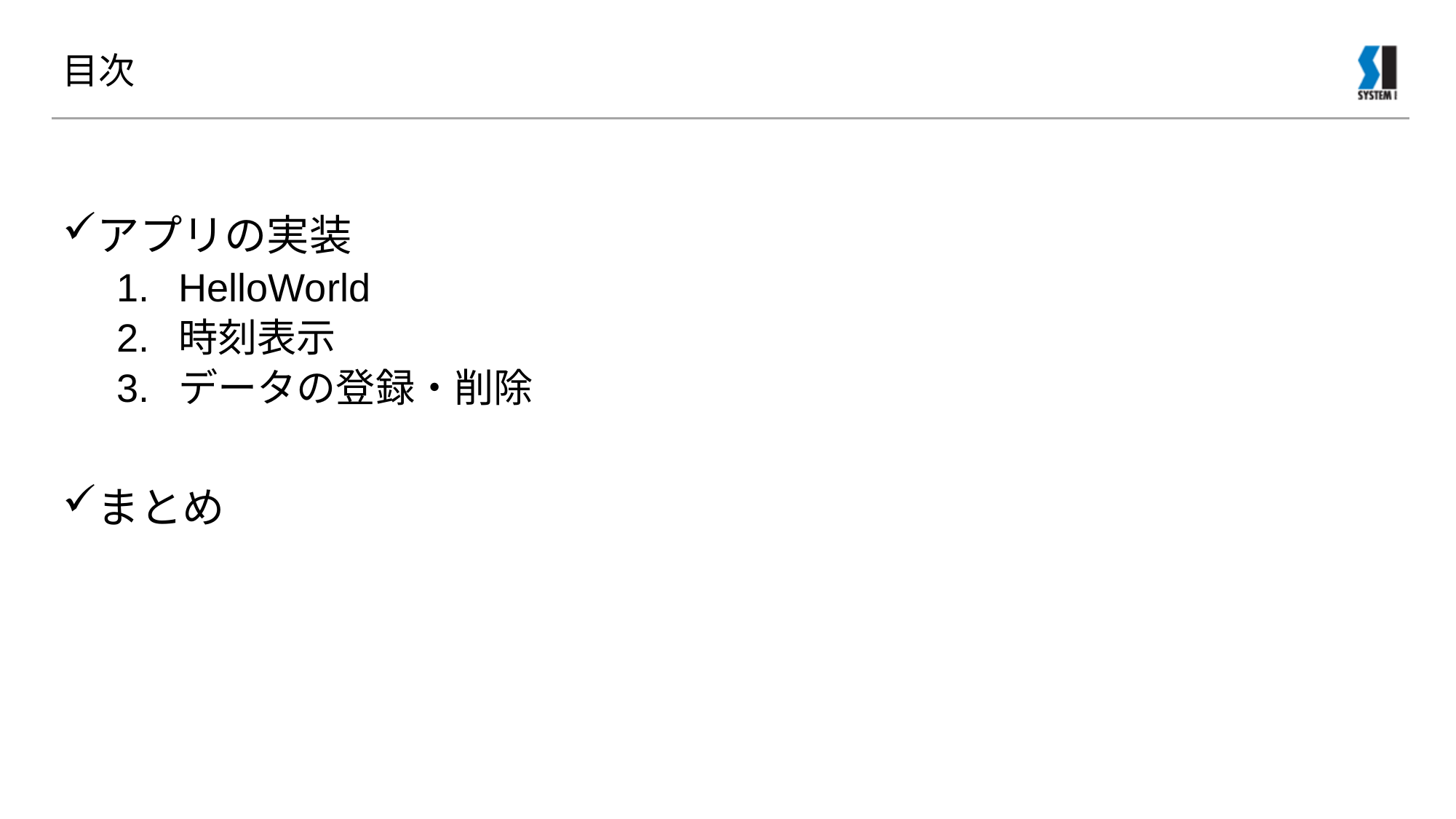

# 目次

アプリの実装
HelloWorld
時刻表示
データの登録・削除

まとめ